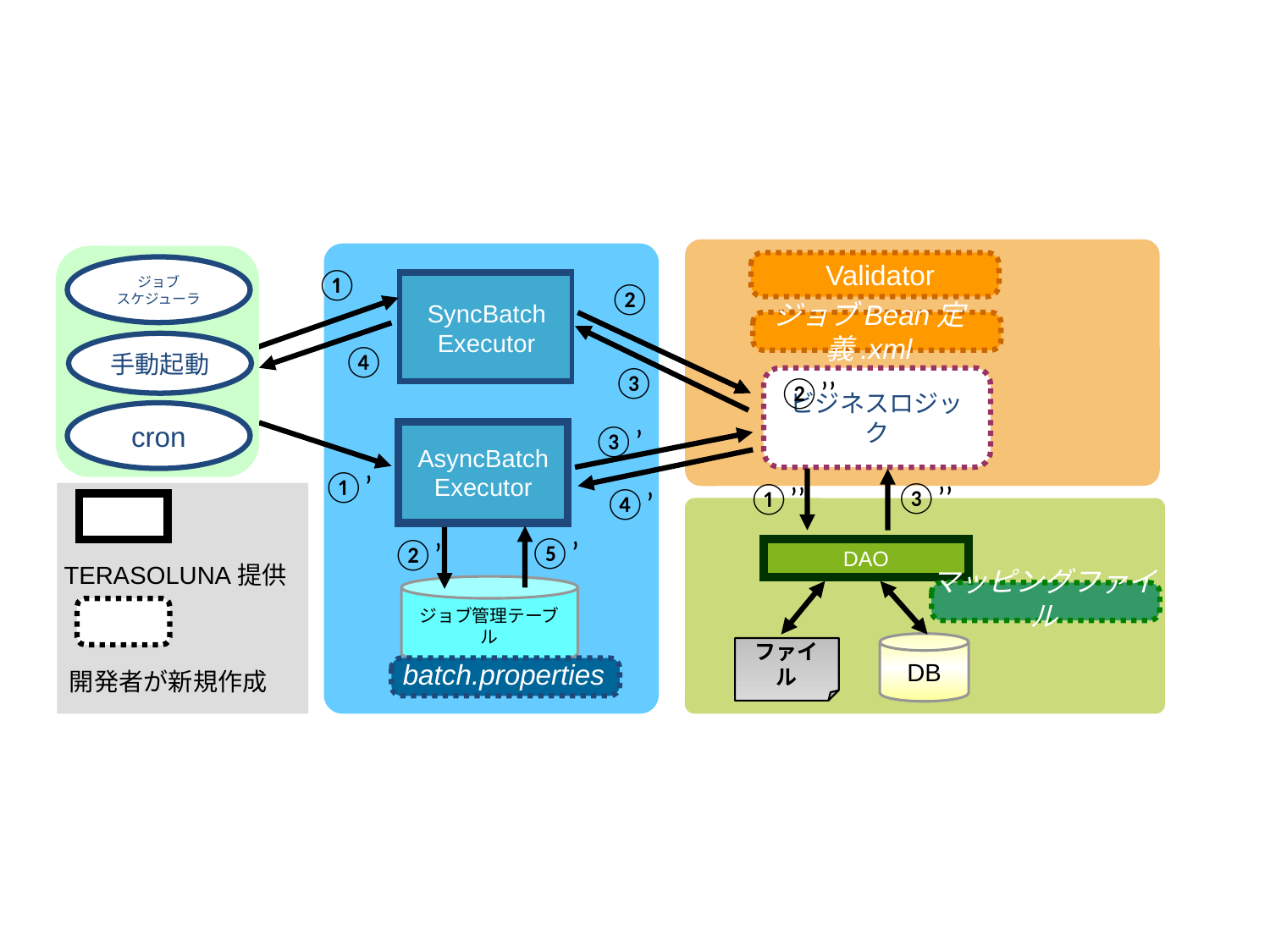

Validator
ジョブ
スケジューラ
①
②

SyncBatchExecutor

ジョブBean定義.xml

手動起動
④
③
②’’
ビジネスロジック
cron
③’

AsyncBatch
Executor

①’

③’’
①’’
④’

⑤’

②’
DAO
TERASOLUNA提供
マッピングファイル

ジョブ管理テーブル

DB
ファイル
batch.properties

開発者が新規作成